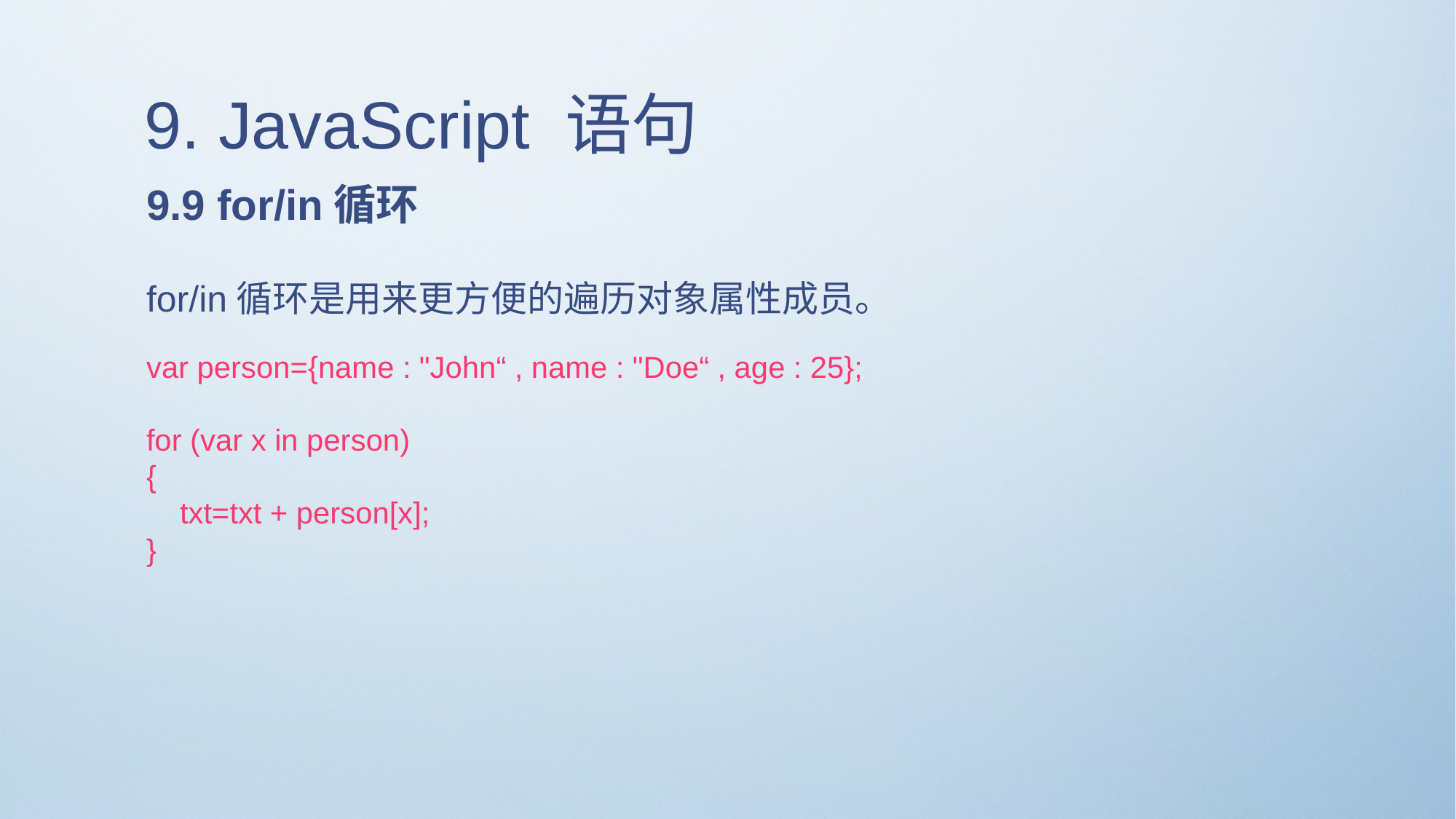

9. JavaScript 语句
9.9 for/in循环
for/in循环是用来更方便的遍历对象属性成员。
var person={name : "John“ , name : "Doe“ , age : 25}; 
for (var x in person)
{
    txt=txt + person[x];
}